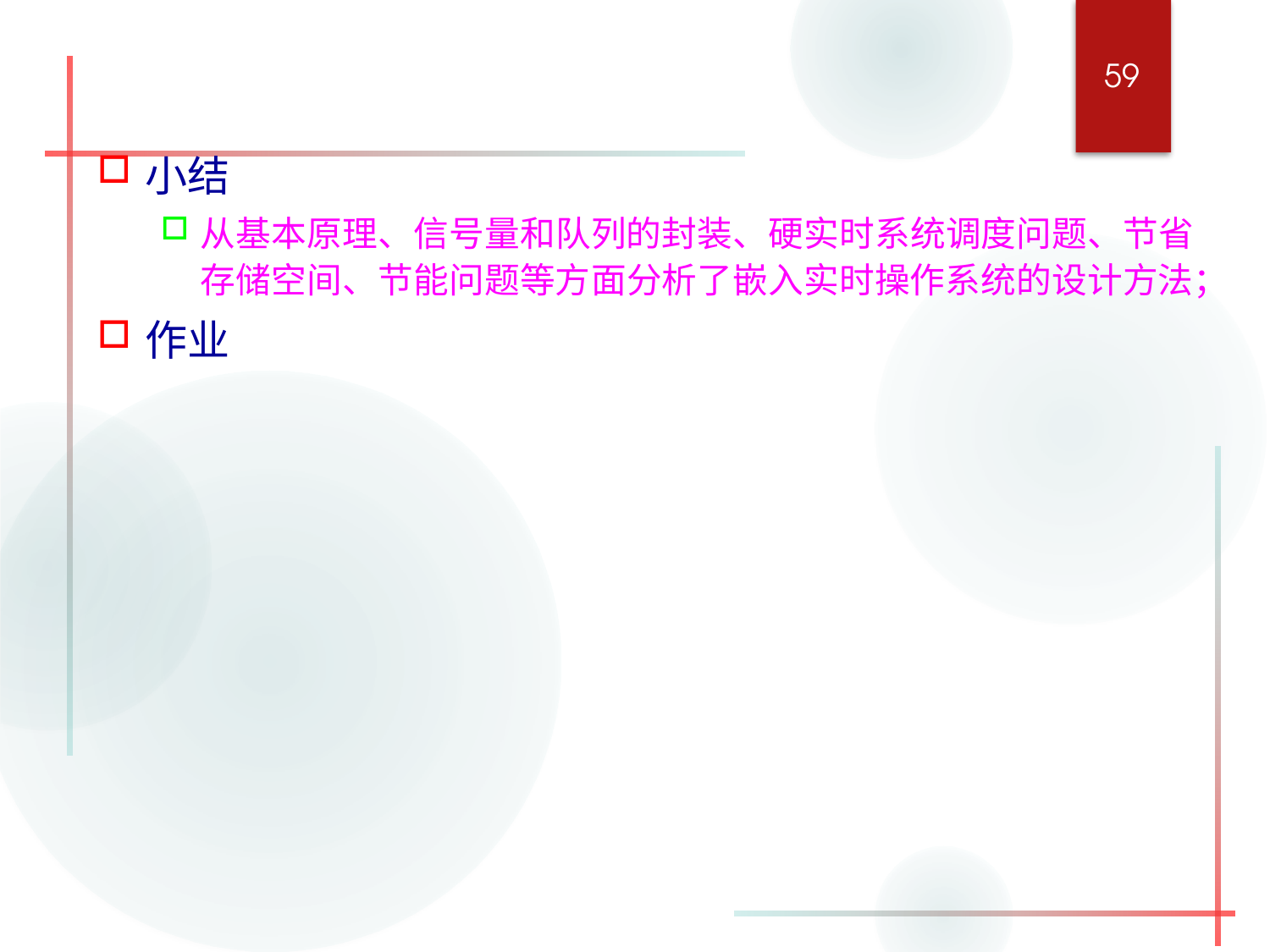

59
小结
从基本原理、信号量和队列的封装、硬实时系统调度问题、节省存储空间、节能问题等方面分析了嵌入实时操作系统的设计方法；
作业